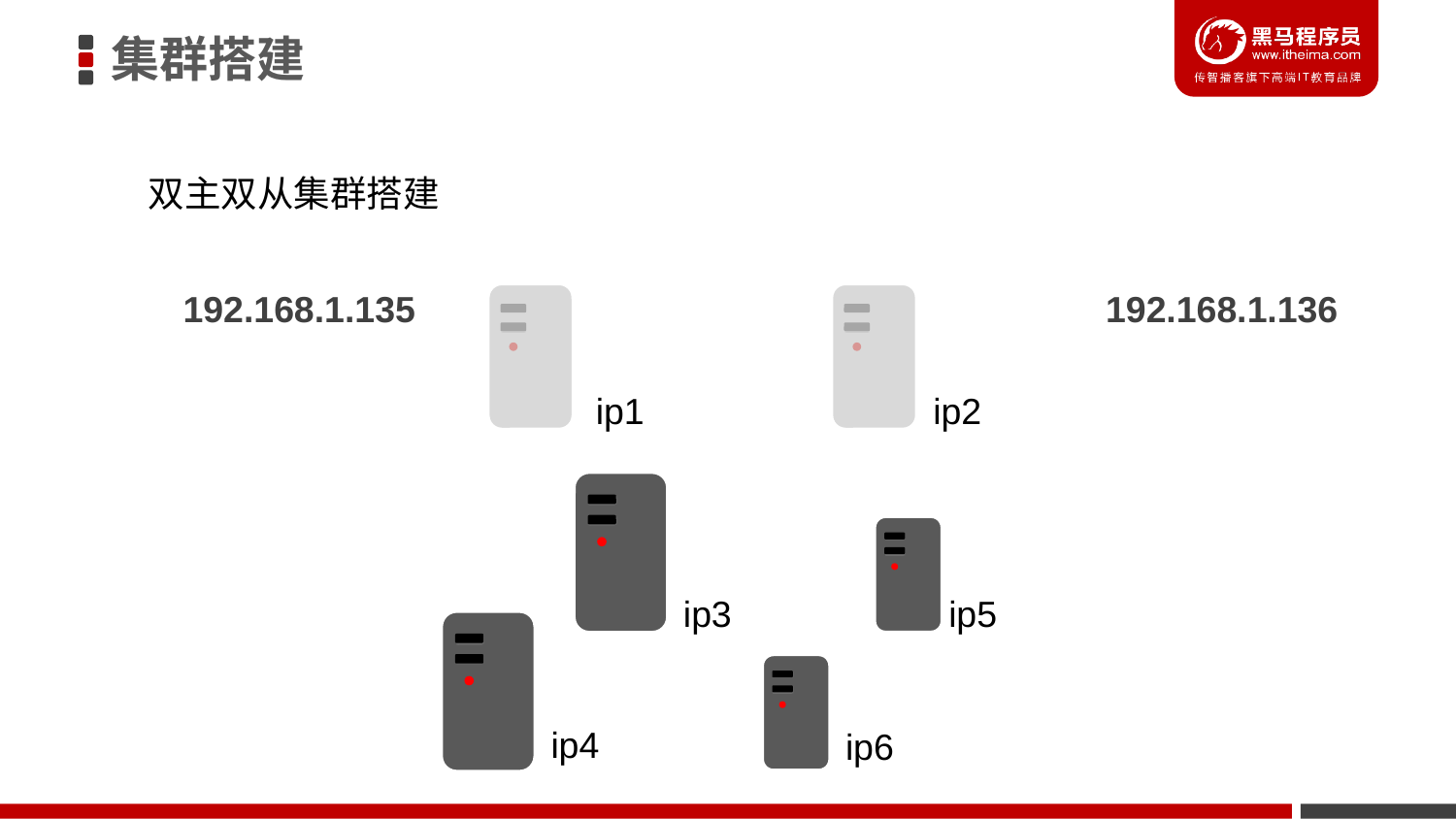

集群搭建
双主双从集群搭建
192.168.1.135                                                                    192.168.1.136

ip1
ip2

ip3
ip5

ip4
ip6